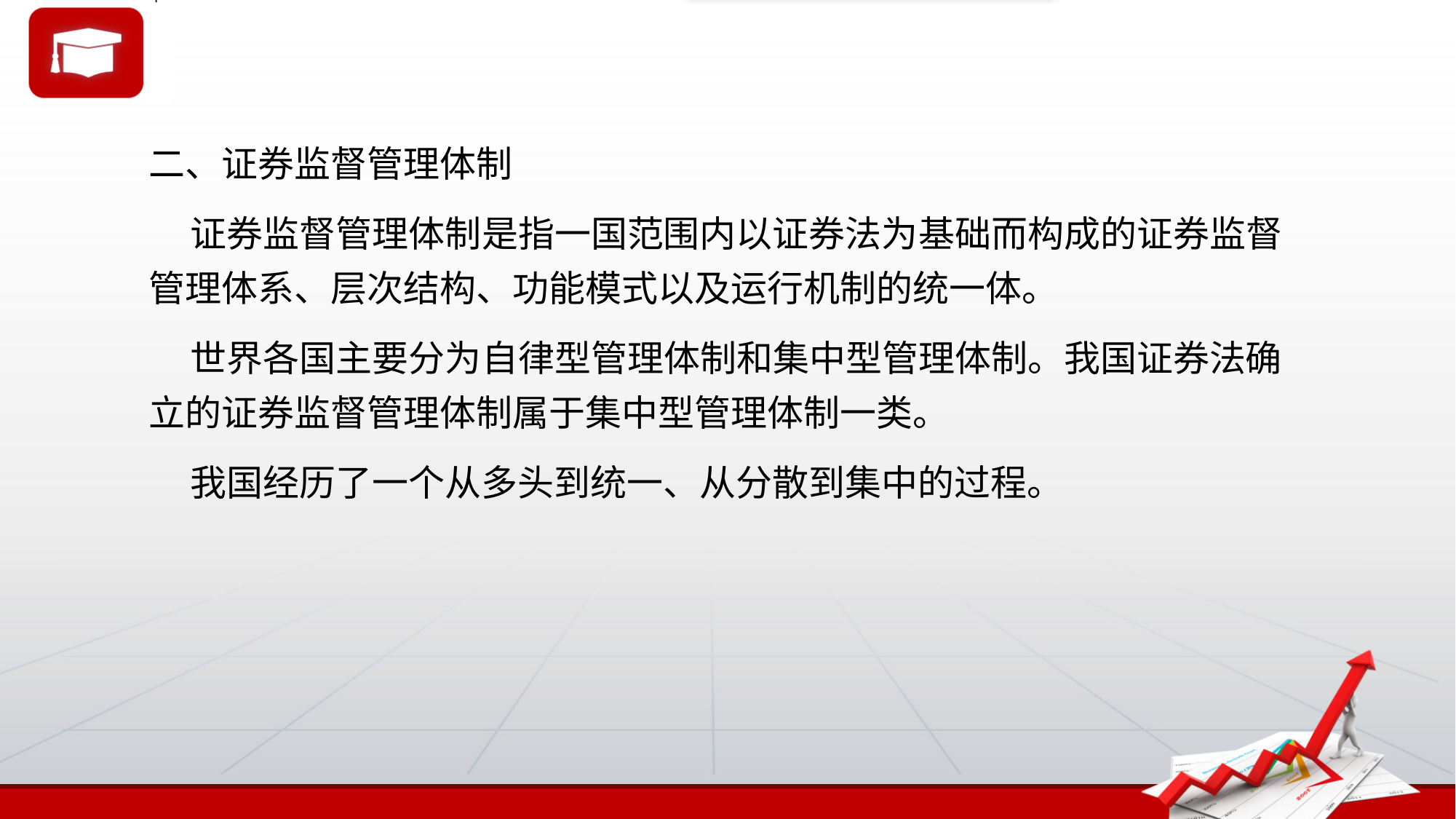

二、证券监督管理体制
    证券监督管理体制是指一国范围内以证券法为基础而构成的证券监督管理体系、层次结构、功能模式以及运行机制的统一体。
    世界各国主要分为自律型管理体制和集中型管理体制。我国证券法确立的证券监督管理体制属于集中型管理体制一类。
    我国经历了一个从多头到统一、从分散到集中的过程。